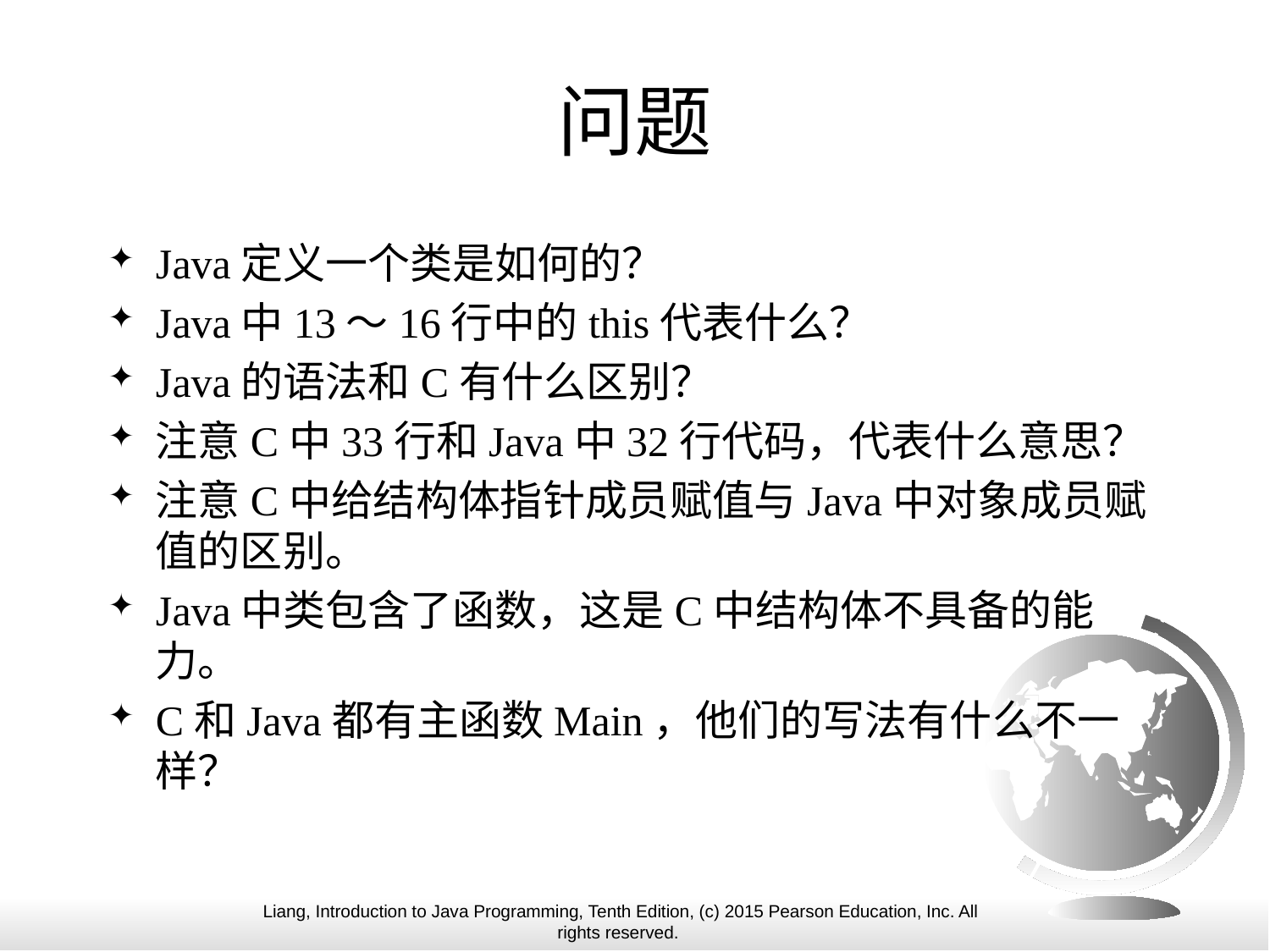

# 问题
Java定义一个类是如何的？
Java中13～16行中的this代表什么？
Java的语法和C有什么区别？
注意C中33行和Java中32行代码，代表什么意思？
注意C中给结构体指针成员赋值与Java中对象成员赋值的区别。
Java中类包含了函数，这是C中结构体不具备的能力。
C和Java都有主函数Main，他们的写法有什么不一样？
5